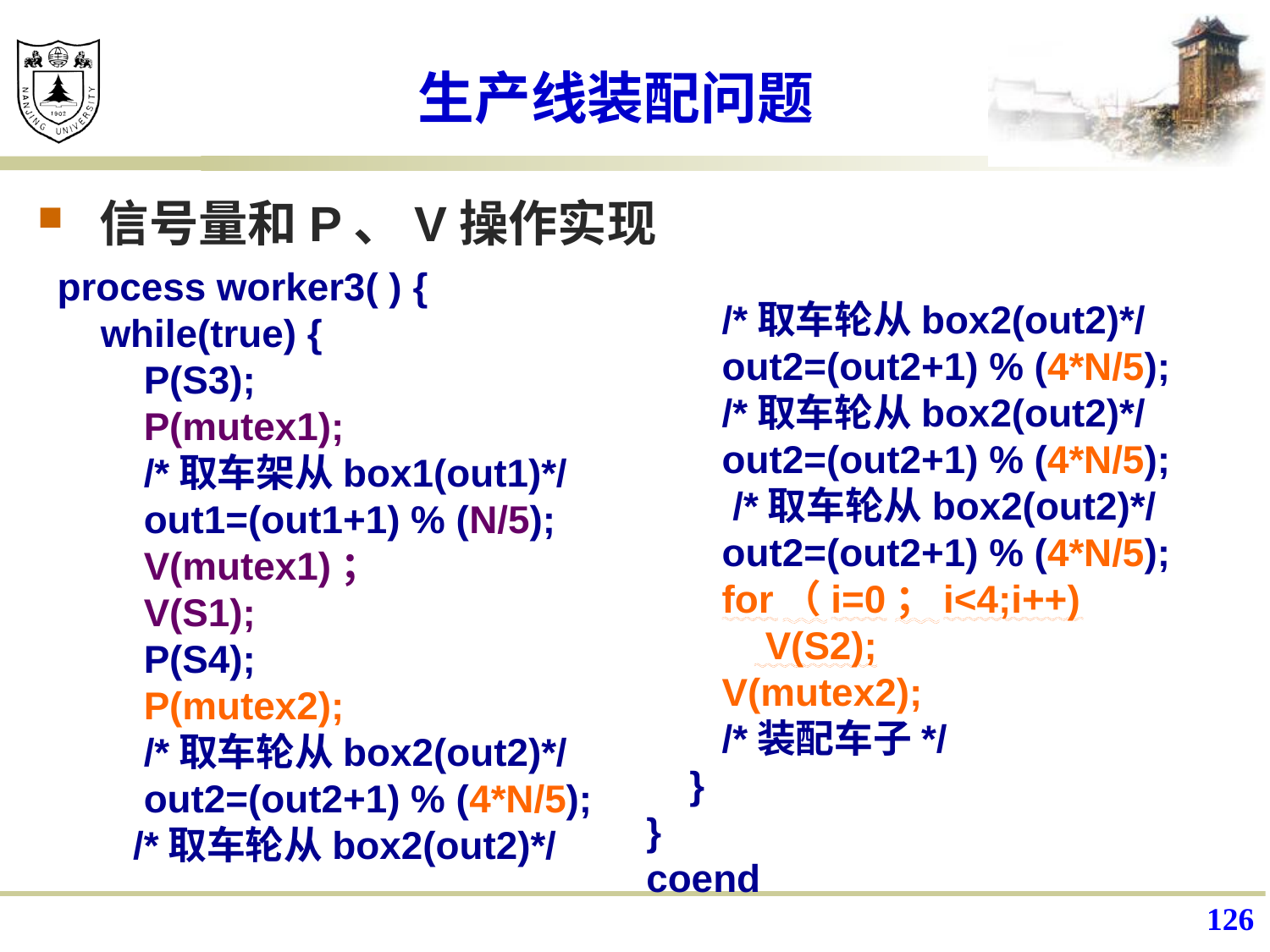

# 生产线装配问题
信号量和P、V操作实现
process worker3( ) {
    while(true) {
        P(S3);
        P(mutex1);
        /*取车架从box1(out1)*/
        out1=(out1+1) % (N/5);
        V(mutex1)；
        V(S1);
        P(S4);
        P(mutex2);
        /*取车轮从box2(out2)*/
        out2=(out2+1) % (4*N/5);
       /*取车轮从box2(out2)*/
       /*取车轮从box2(out2)*/
       out2=(out2+1) % (4*N/5);
       /*取车轮从box2(out2)*/
       out2=(out2+1) % (4*N/5);
        /*取车轮从box2(out2)*/
       out2=(out2+1) % (4*N/5);
       for（i=0；i<4;i++)
           V(S2);
       V(mutex2);
       /*装配车子*/
    }
}
coend
126